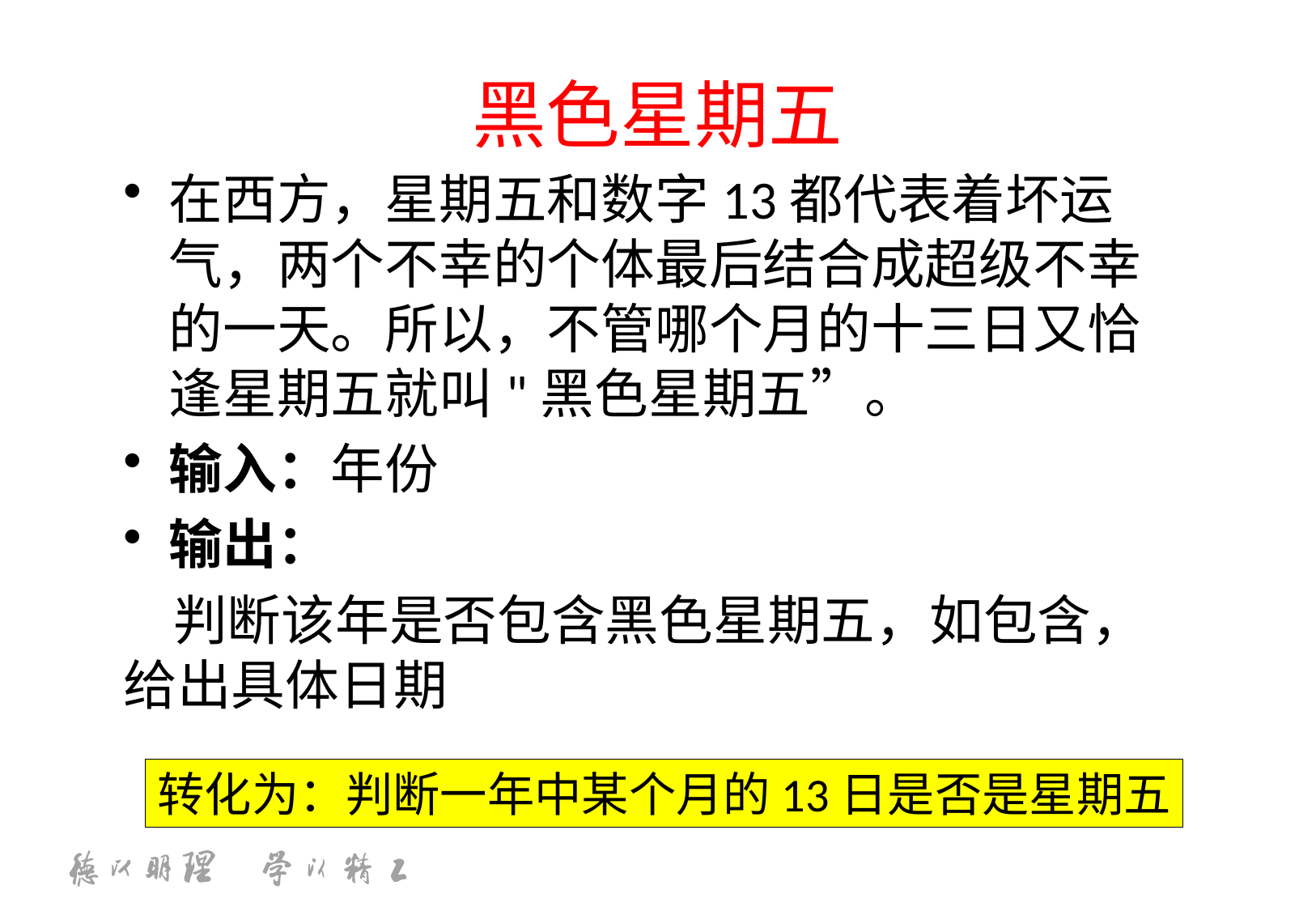

# 黑色星期五
在西方，星期五和数字13都代表着坏运气，两个不幸的个体最后结合成超级不幸的一天。所以，不管哪个月的十三日又恰逢星期五就叫"黑色星期五”。
输入：年份
输出：
   判断该年是否包含黑色星期五，如包含，给出具体日期

转化为：判断一年中某个月的13日是否是星期五